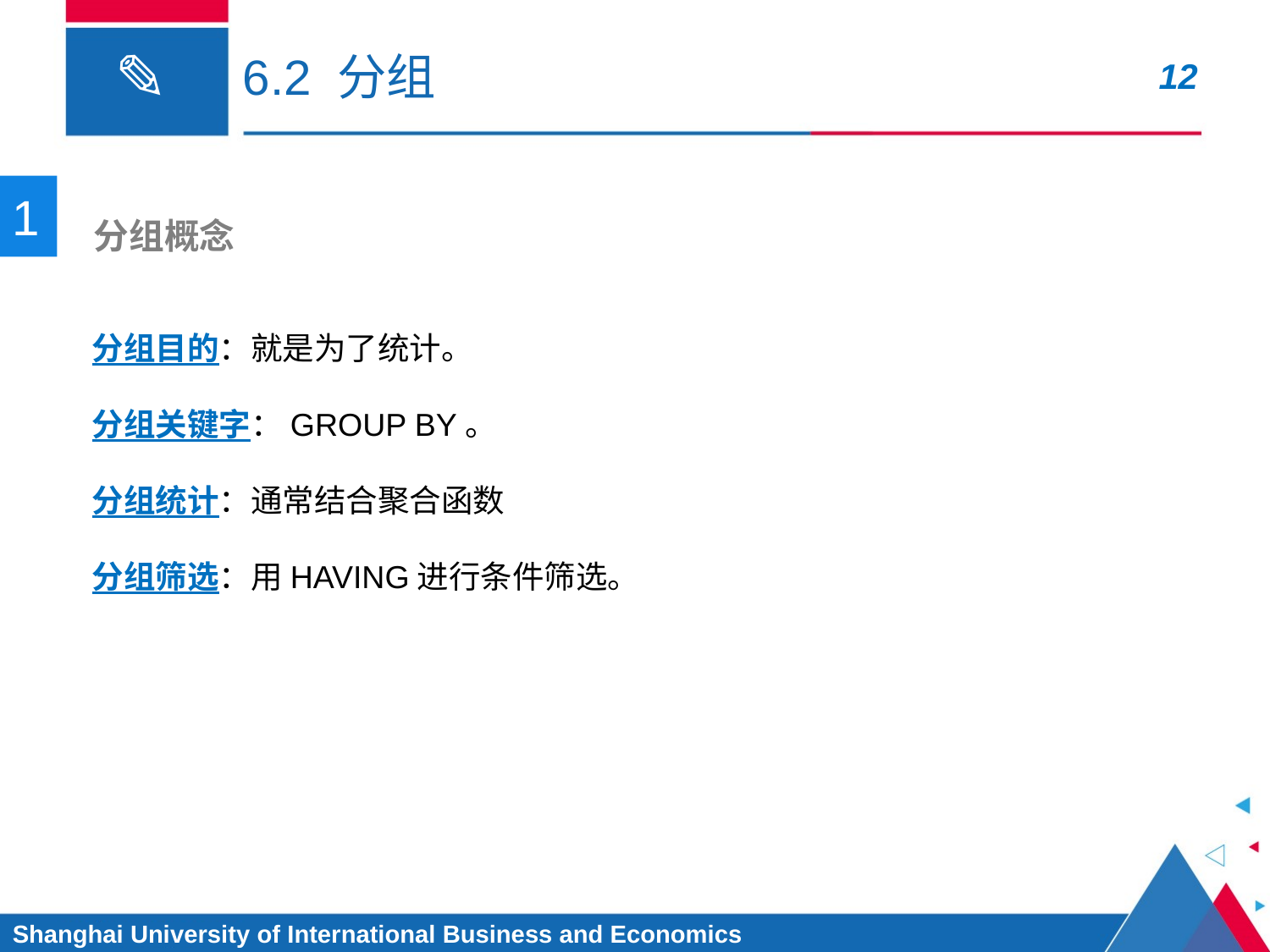

# 6.2 分组

1
  分组概念
分组目的：就是为了统计。
分组关键字：GROUP BY。
分组统计：通常结合聚合函数
分组筛选：用HAVING进行条件筛选。